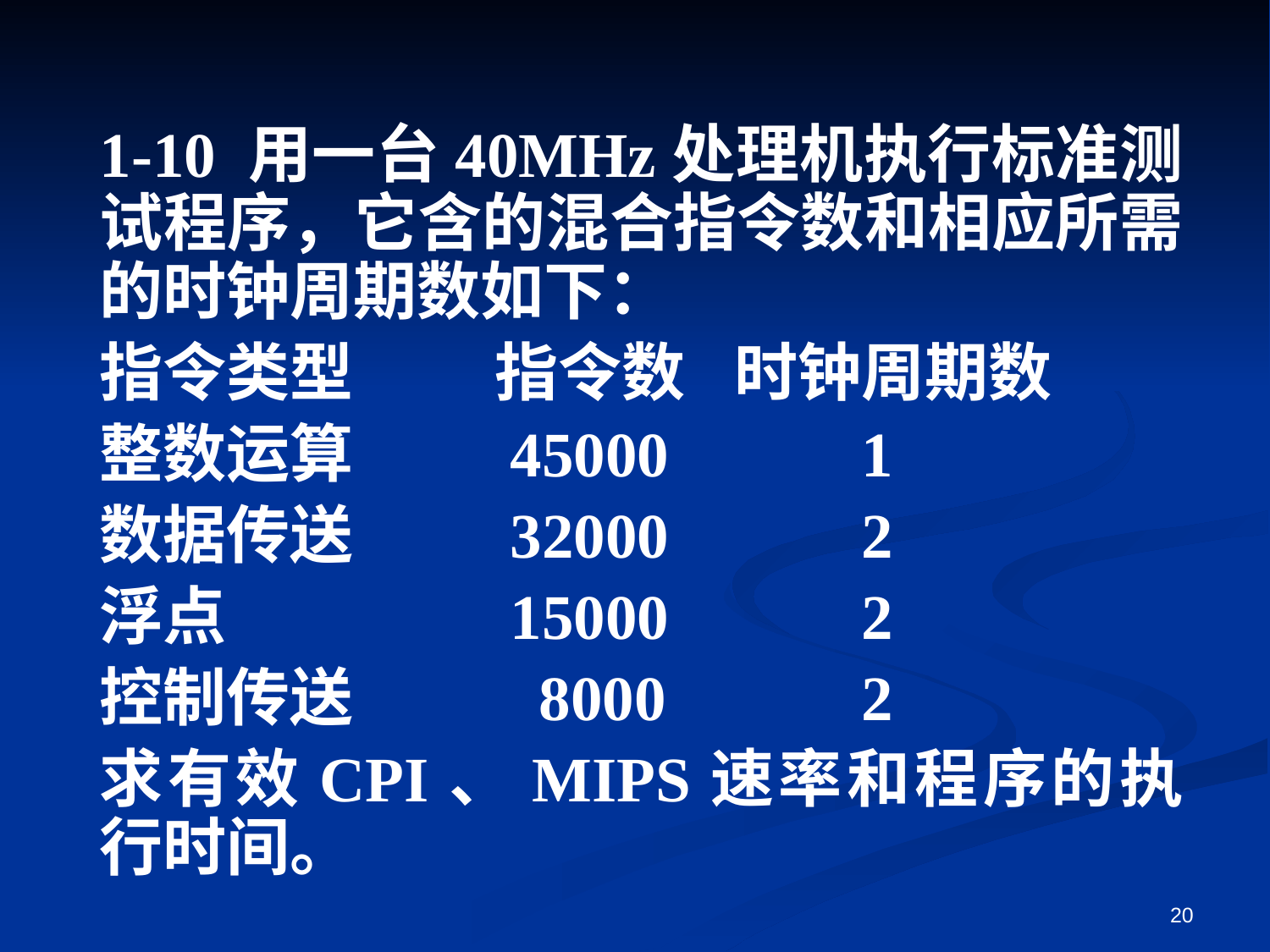

1-10 用一台40MHz处理机执行标准测试程序，它含的混合指令数和相应所需的时钟周期数如下：
指令类型	 指令数	时钟周期数
整数运算	 45000		1
数据传送	 32000		2
浮点		 15000		2
控制传送	   8000		2
求有效CPI、MIPS速率和程序的执行时间。
20